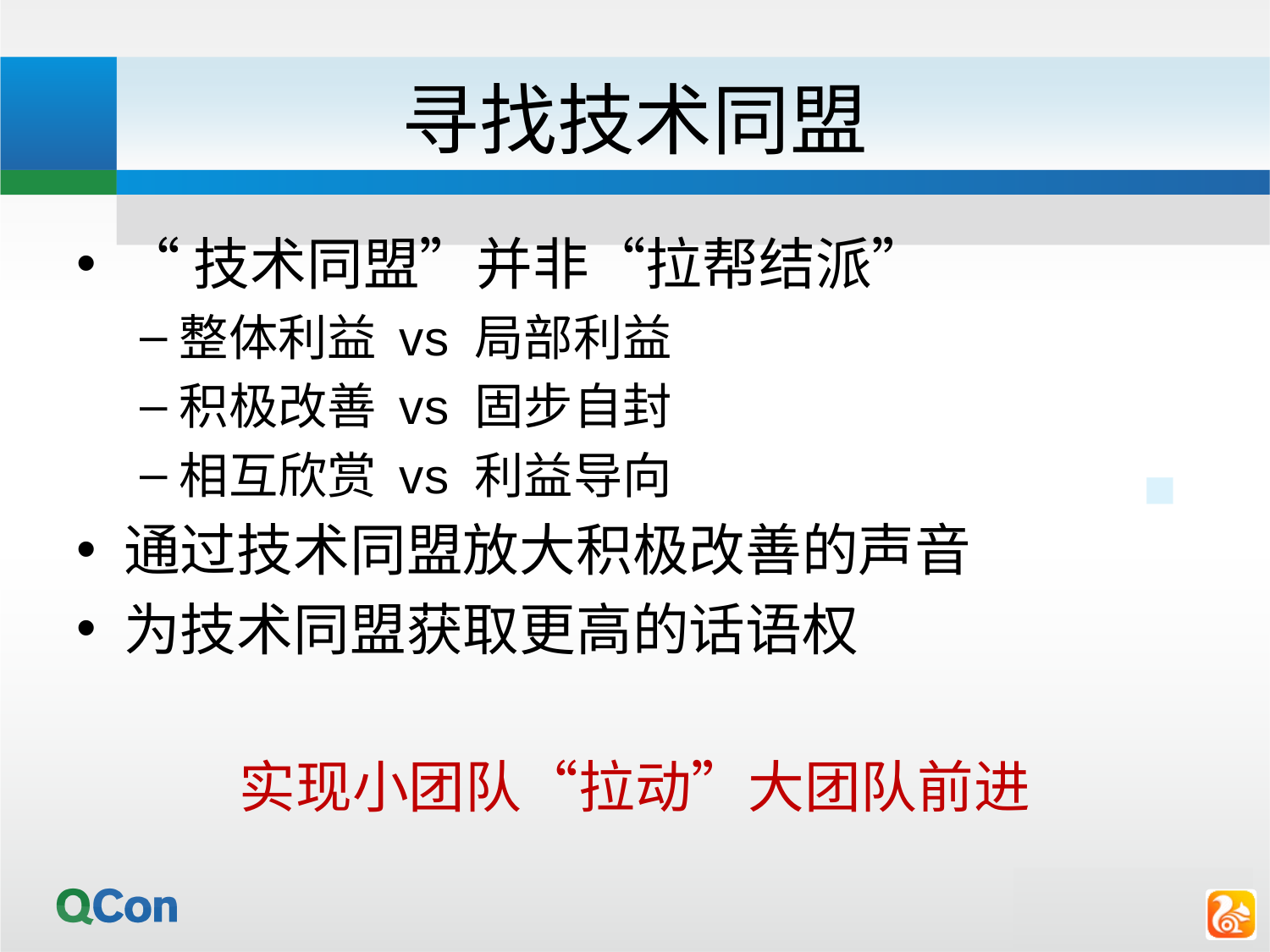

# 寻找技术同盟
“技术同盟”并非“拉帮结派”
整体利益 vs 局部利益
积极改善 vs 固步自封
相互欣赏 vs 利益导向
通过技术同盟放大积极改善的声音
为技术同盟获取更高的话语权

实现小团队“拉动”大团队前进